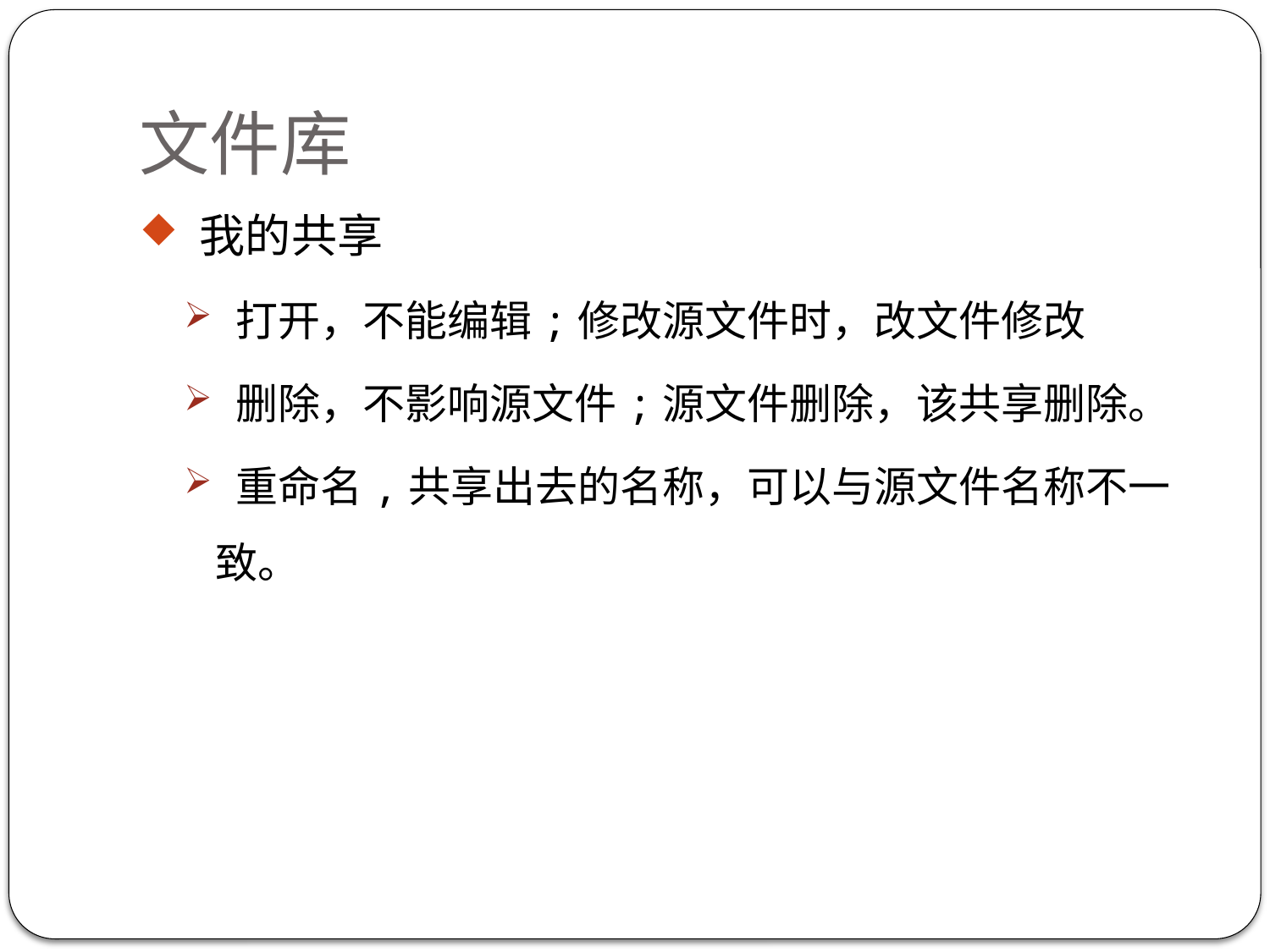

# 文件库
 我的共享
 打开，不能编辑;修改源文件时，改文件修改
 删除，不影响源文件;源文件删除，该共享删除。
 重命名,共享出去的名称，可以与源文件名称不一致。